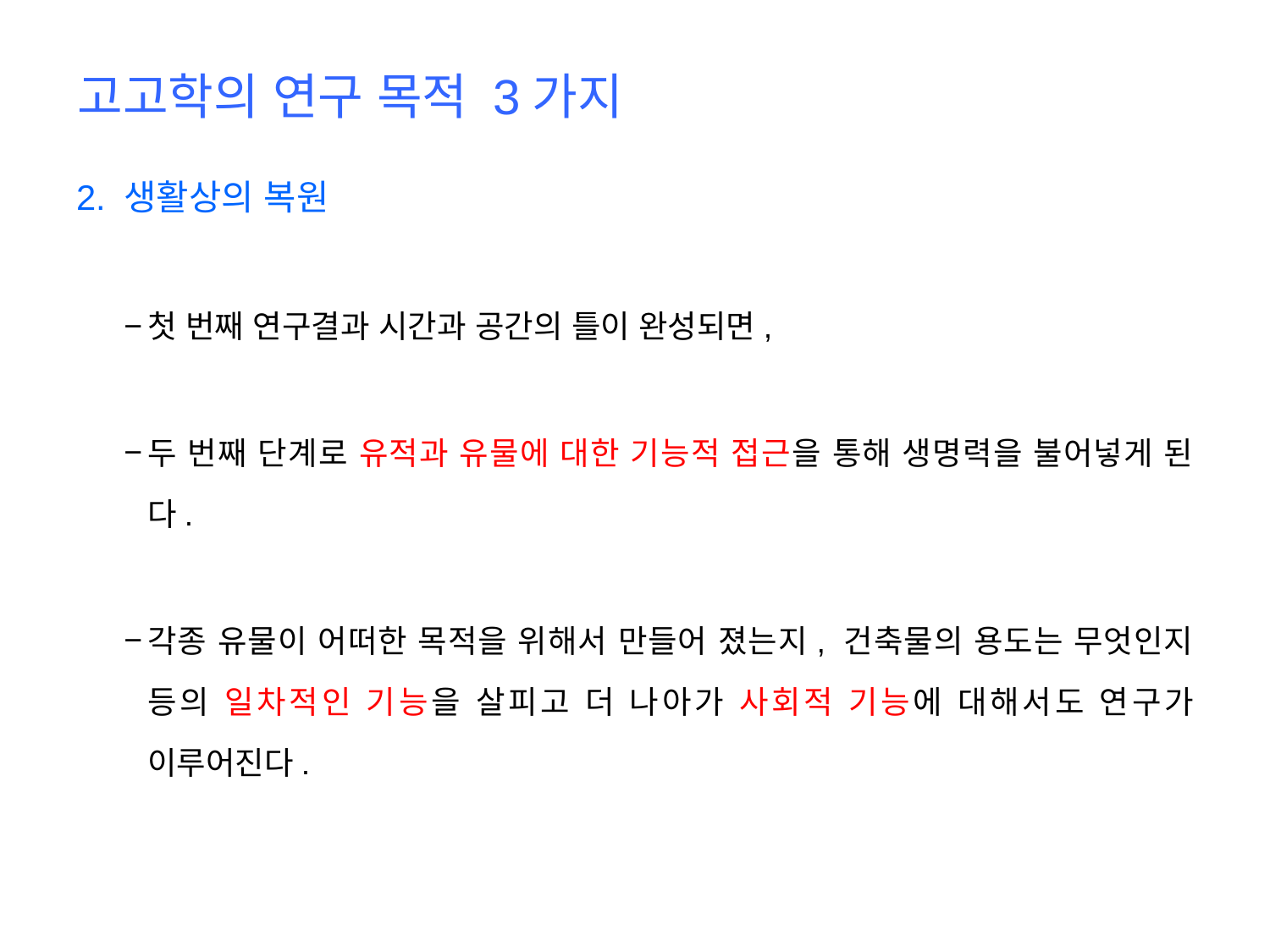

# 고고학의 연구 목적 3가지
2. 생활상의 복원

첫 번째 연구결과 시간과 공간의 틀이 완성되면,

두 번째 단계로 유적과 유물에 대한 기능적 접근을 통해 생명력을 불어넣게 된다.

각종 유물이 어떠한 목적을 위해서 만들어 졌는지, 건축물의 용도는 무엇인지 등의 일차적인 기능을 살피고 더 나아가 사회적 기능에 대해서도 연구가 이루어진다.